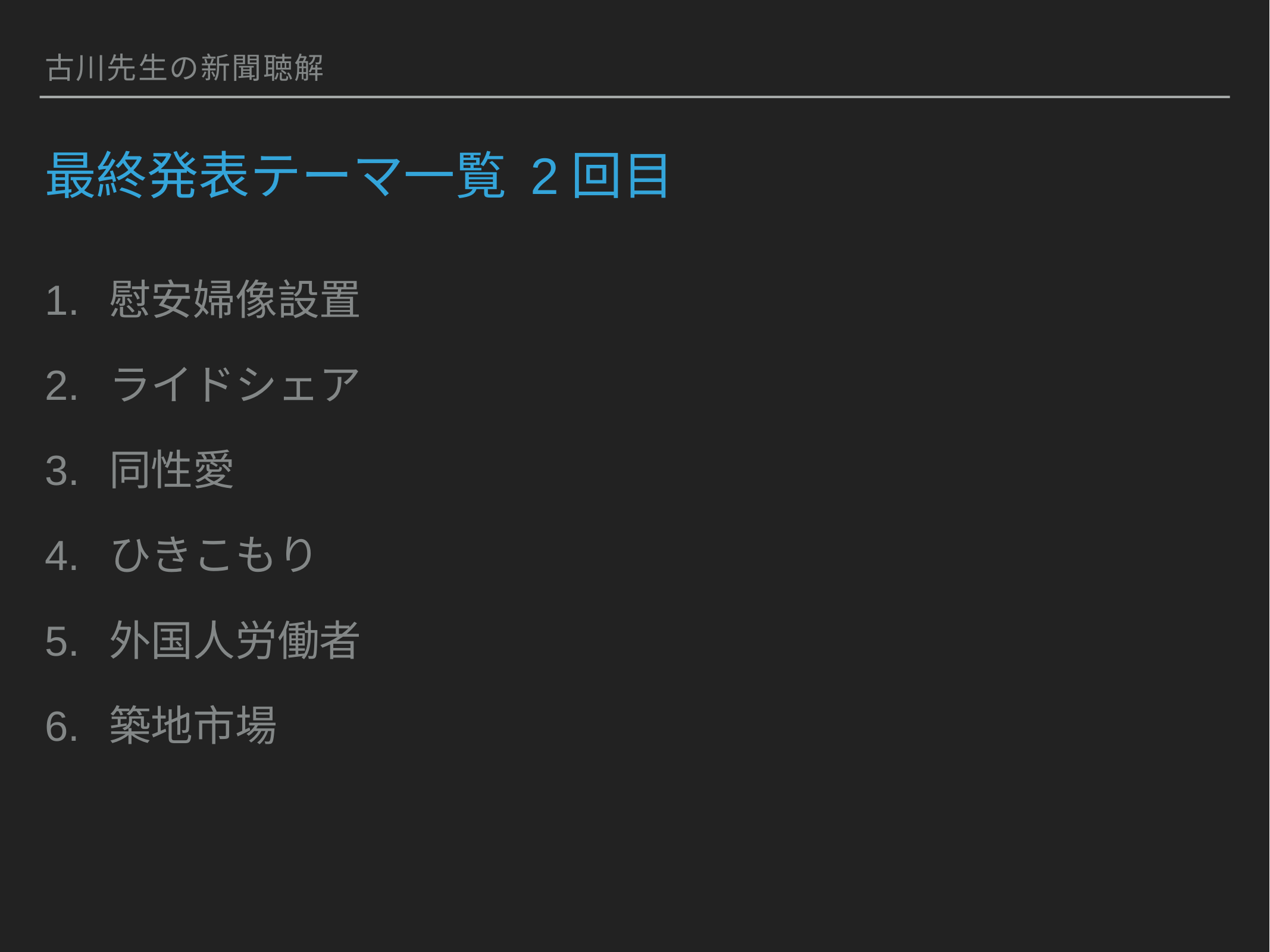

古川先生の新聞聴解
# 最終発表テーマ一覧 2回目
慰安婦像設置
ライドシェア
同性愛
ひきこもり
外国人労働者
築地市場